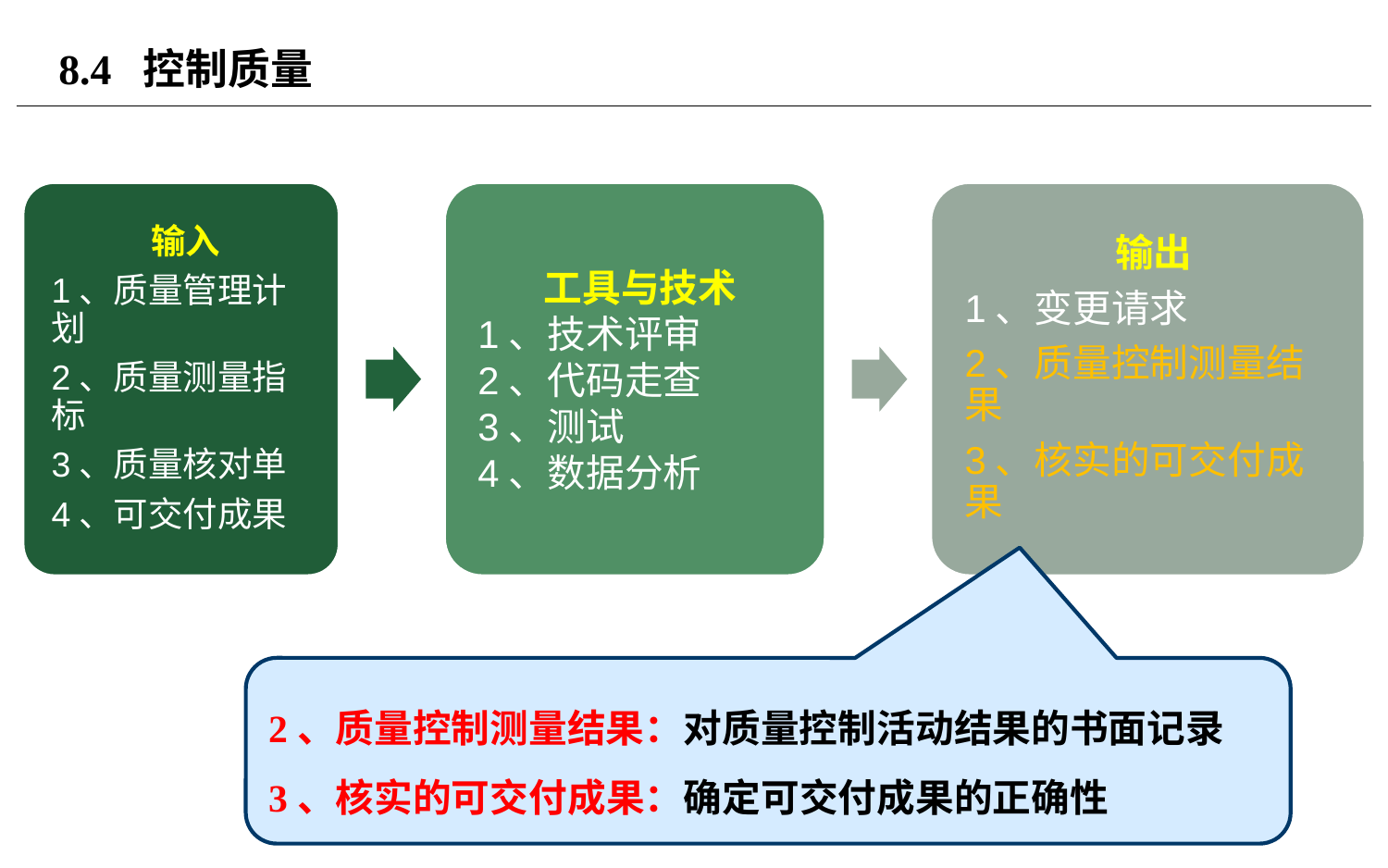

# 8.4  控制质量
输入
1、质量管理计划
2、质量测量指标
3、质量核对单
4、可交付成果

工具与技术
1、技术评审
2、代码走查
3、测试
4、数据分析

输出
1、变更请求
2、质量控制测量结果
3、核实的可交付成果

2、质量控制测量结果：对质量控制活动结果的书面记录
3、核实的可交付成果：确定可交付成果的正确性